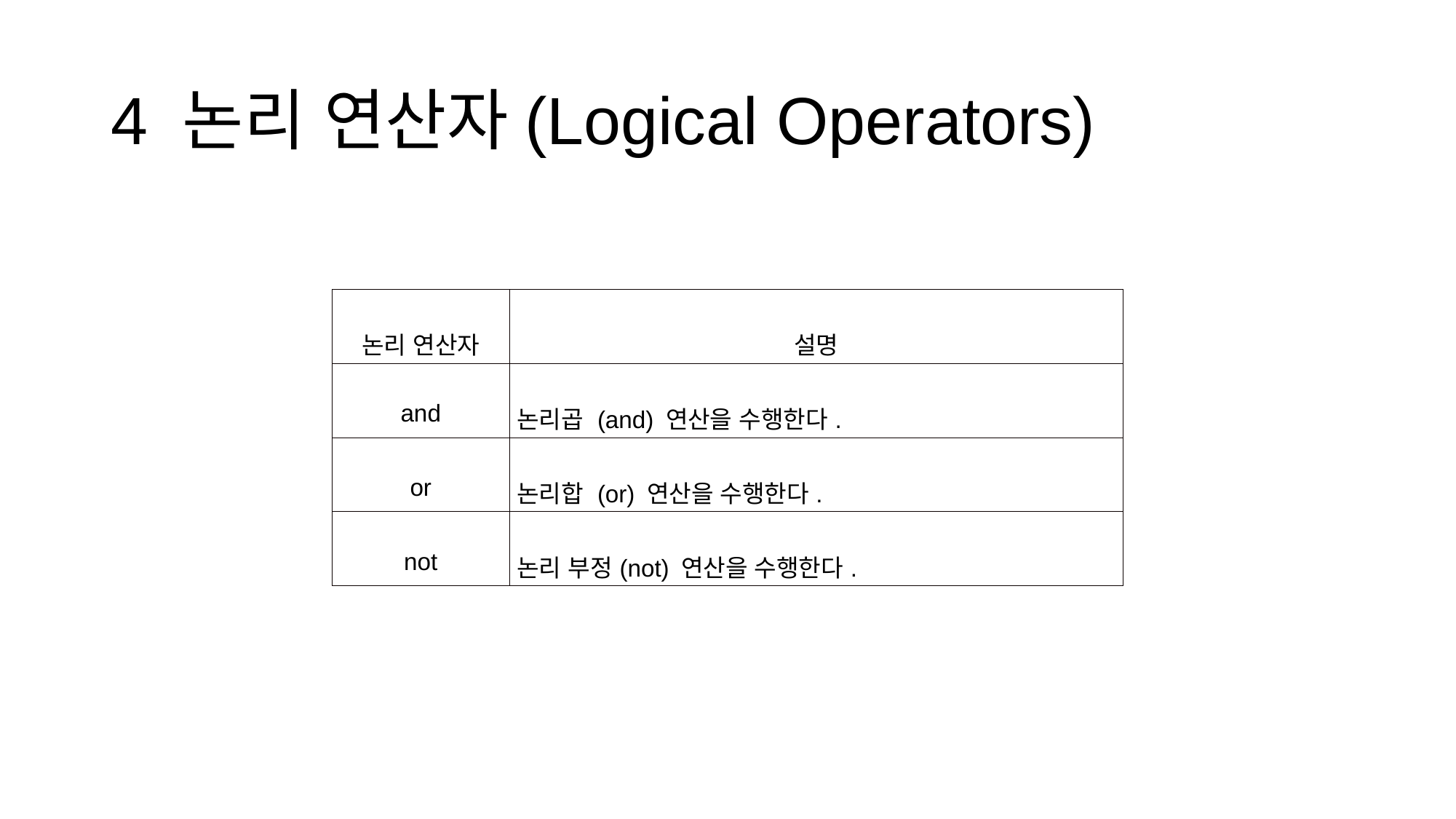

# 4 논리 연산자(Logical Operators)
| 논리 연산자 | 설명 |
| --- | --- |
| and | 논리곱 (and) 연산을 수행한다. |
| or | 논리합 (or) 연산을 수행한다. |
| not | 논리 부정(not) 연산을 수행한다. |